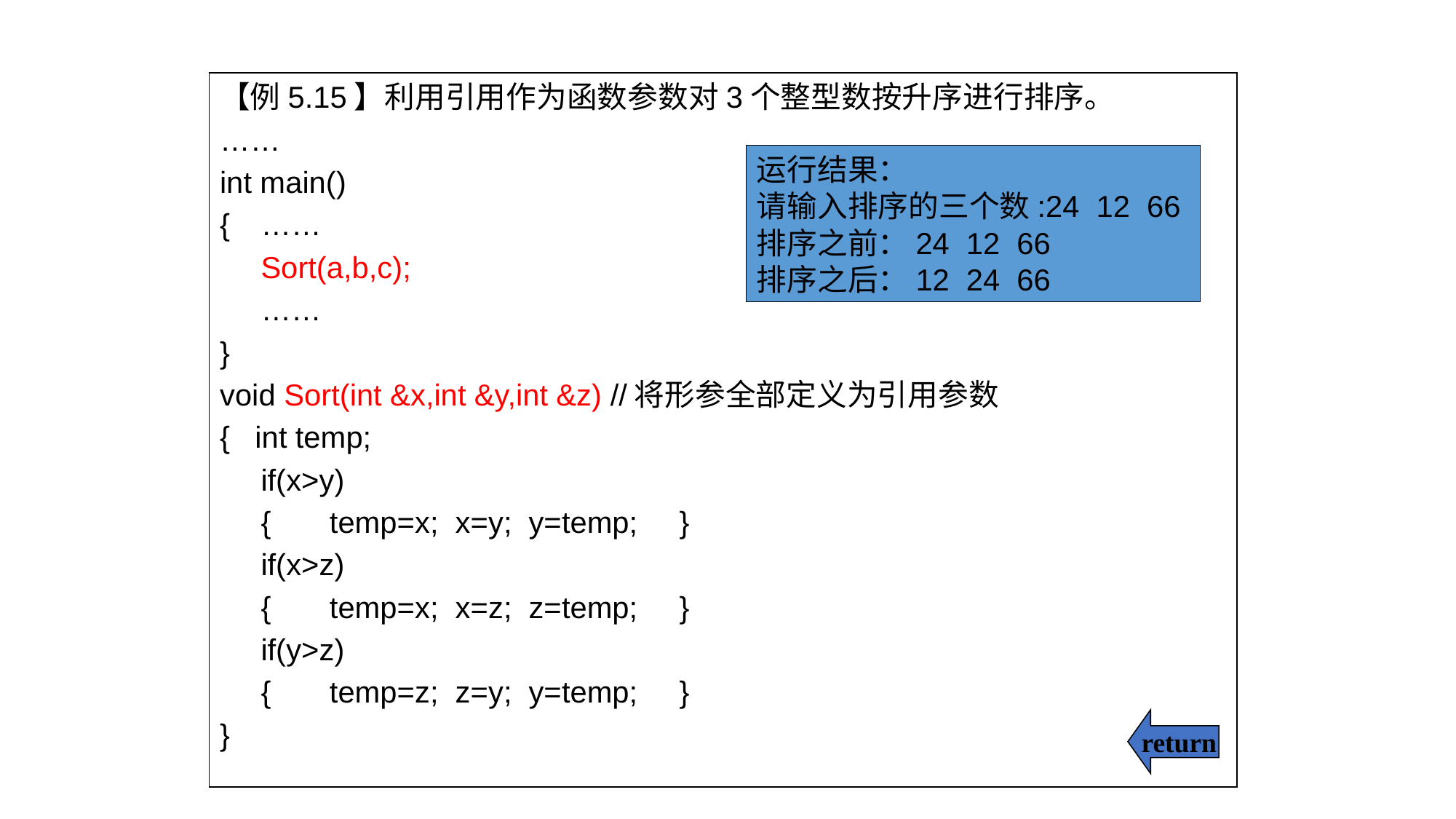

【例5.15】利用引用作为函数参数对3个整型数按升序进行排序。
……
int main()
{ 	……
	Sort(a,b,c);
 	……
}
void Sort(int &x,int &y,int &z) //将形参全部定义为引用参数
{   int temp;
	if(x>y)
	{       temp=x;  x=y;  y=temp;     }
	if(x>z)
	{       temp=x;  x=z;  z=temp;     }
	if(y>z)
	{       temp=z;  z=y;  y=temp;     }
}
运行结果：
请输入排序的三个数:24  12  66
排序之前：24  12  66
排序之后：12  24  66
return